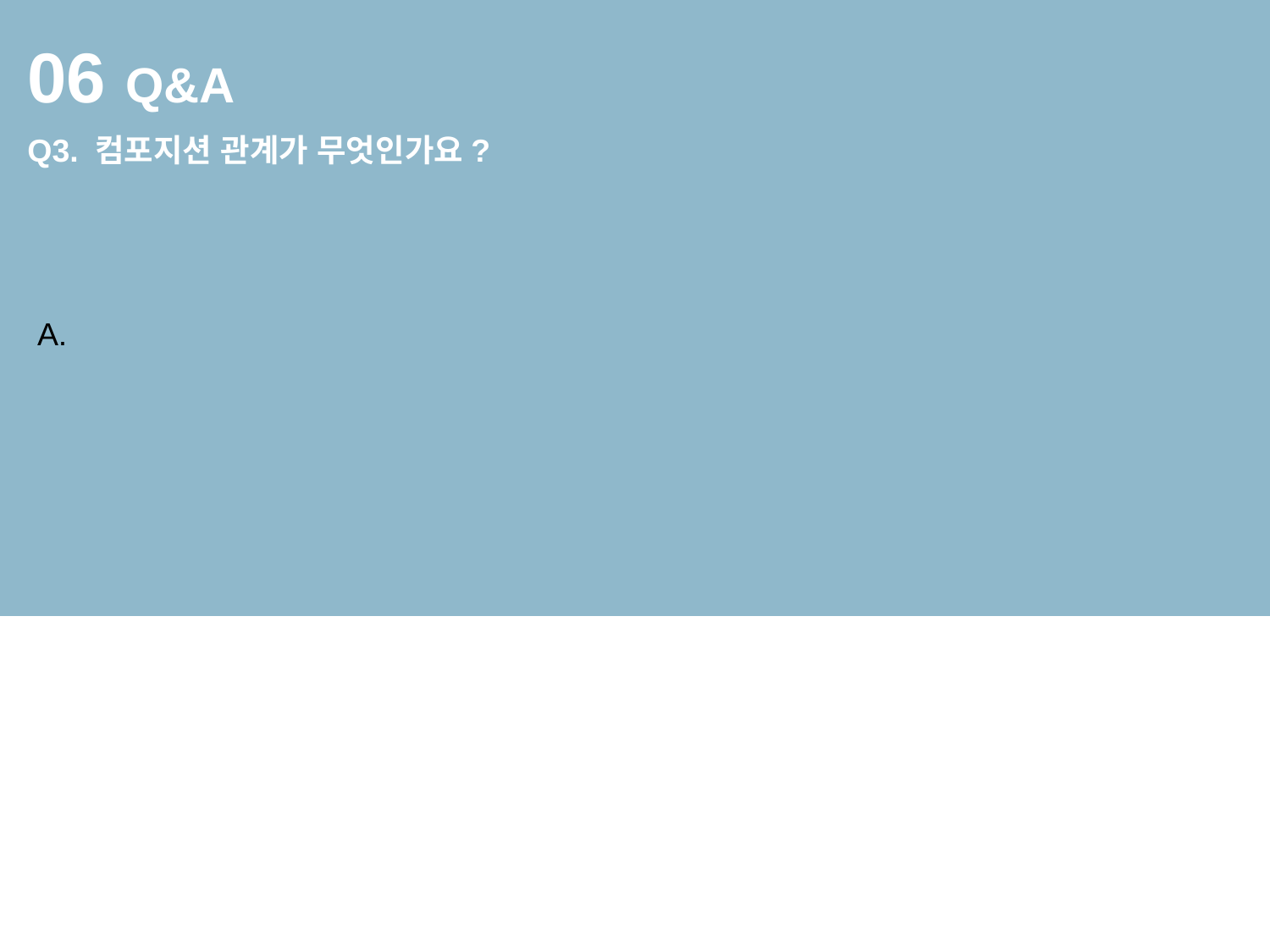

06 Q&A
Q3. 컴포지션 관계가 무엇인가요?
A.